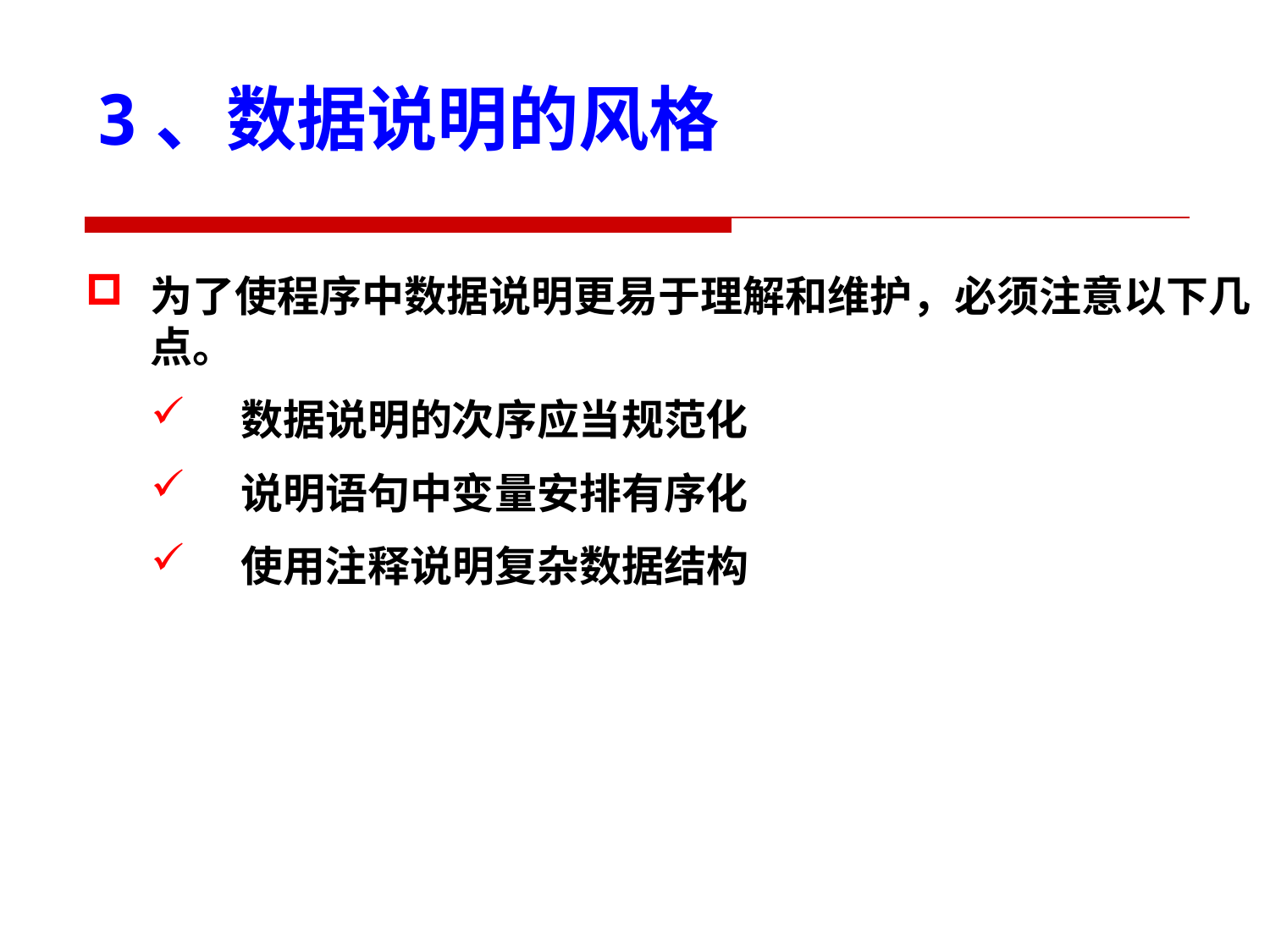

3、数据说明的风格
为了使程序中数据说明更易于理解和维护，必须注意以下几点。
  数据说明的次序应当规范化
  说明语句中变量安排有序化
  使用注释说明复杂数据结构